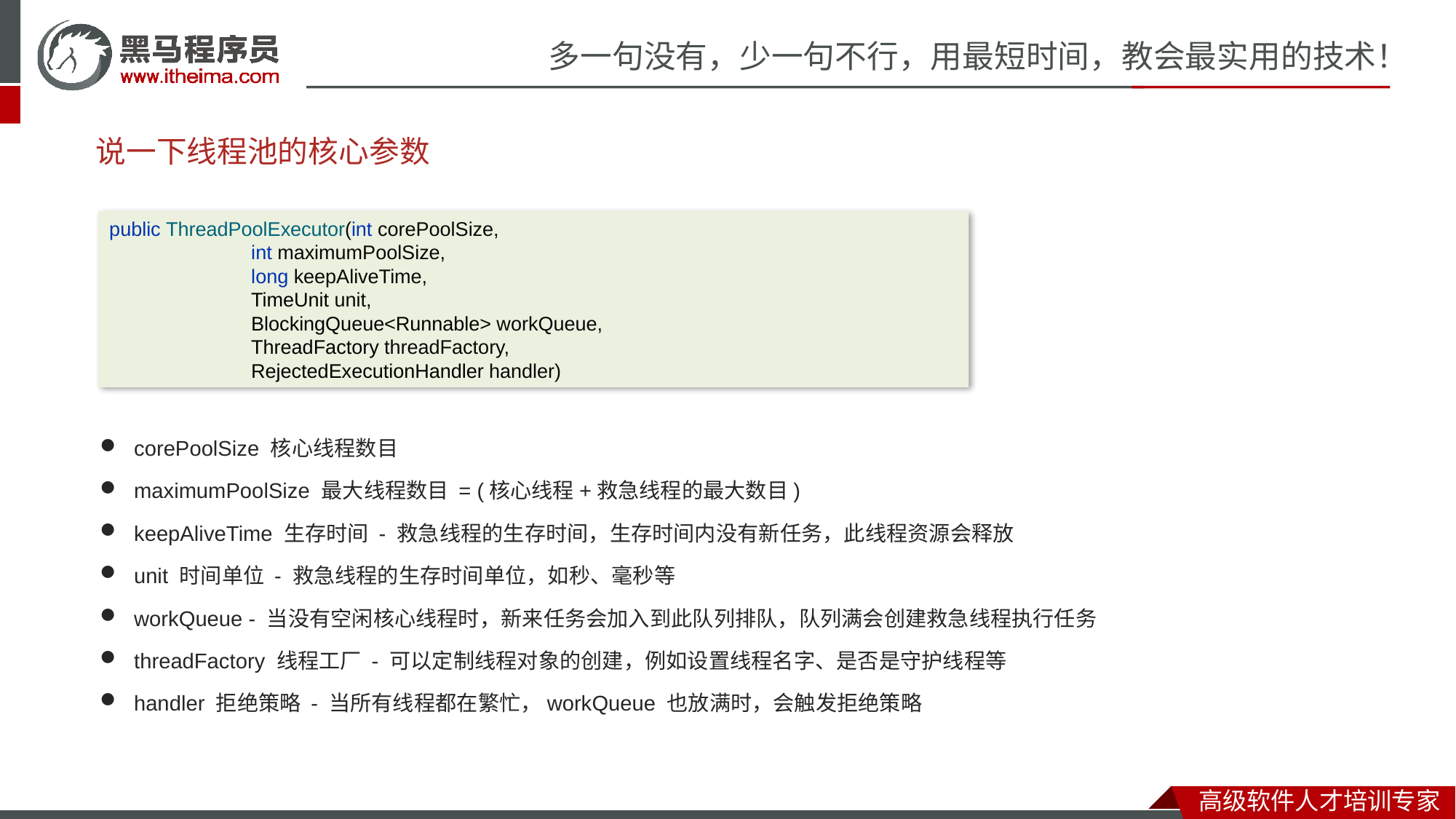

# 说一下线程池的核心参数
public ThreadPoolExecutor(int corePoolSize,
                          int maximumPoolSize,
                          long keepAliveTime,
                          TimeUnit unit,
                          BlockingQueue<Runnable> workQueue,
                          ThreadFactory threadFactory,
                          RejectedExecutionHandler handler)
corePoolSize 核心线程数目
maximumPoolSize 最大线程数目 = (核心线程+救急线程的最大数目)
keepAliveTime 生存时间 - 救急线程的生存时间，生存时间内没有新任务，此线程资源会释放
unit 时间单位 - 救急线程的生存时间单位，如秒、毫秒等
workQueue - 当没有空闲核心线程时，新来任务会加入到此队列排队，队列满会创建救急线程执行任务
threadFactory 线程工厂 - 可以定制线程对象的创建，例如设置线程名字、是否是守护线程等
handler 拒绝策略 - 当所有线程都在繁忙，workQueue 也放满时，会触发拒绝策略